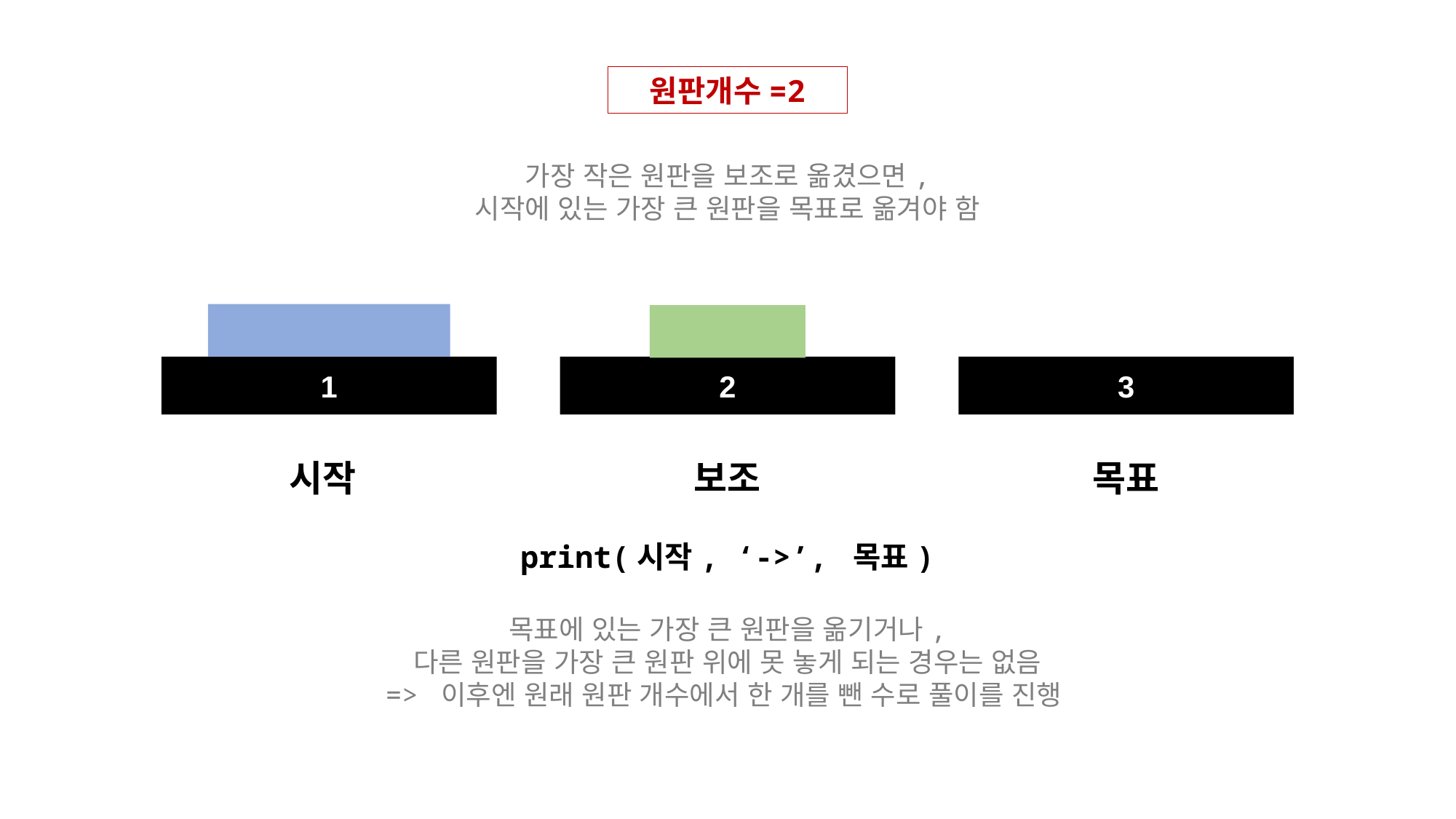

원판개수=2
가장 작은 원판을 보조로 옮겼으면,
시작에 있는 가장 큰 원판을 목표로 옮겨야 함

1
2
3
보조
목표
시작
print(시작, ‘->’, 목표)
목표에 있는 가장 큰 원판을 옮기거나,
다른 원판을 가장 큰 원판 위에 못 놓게 되는 경우는 없음
=> 이후엔 원래 원판 개수에서 한 개를 뺀 수로 풀이를 진행